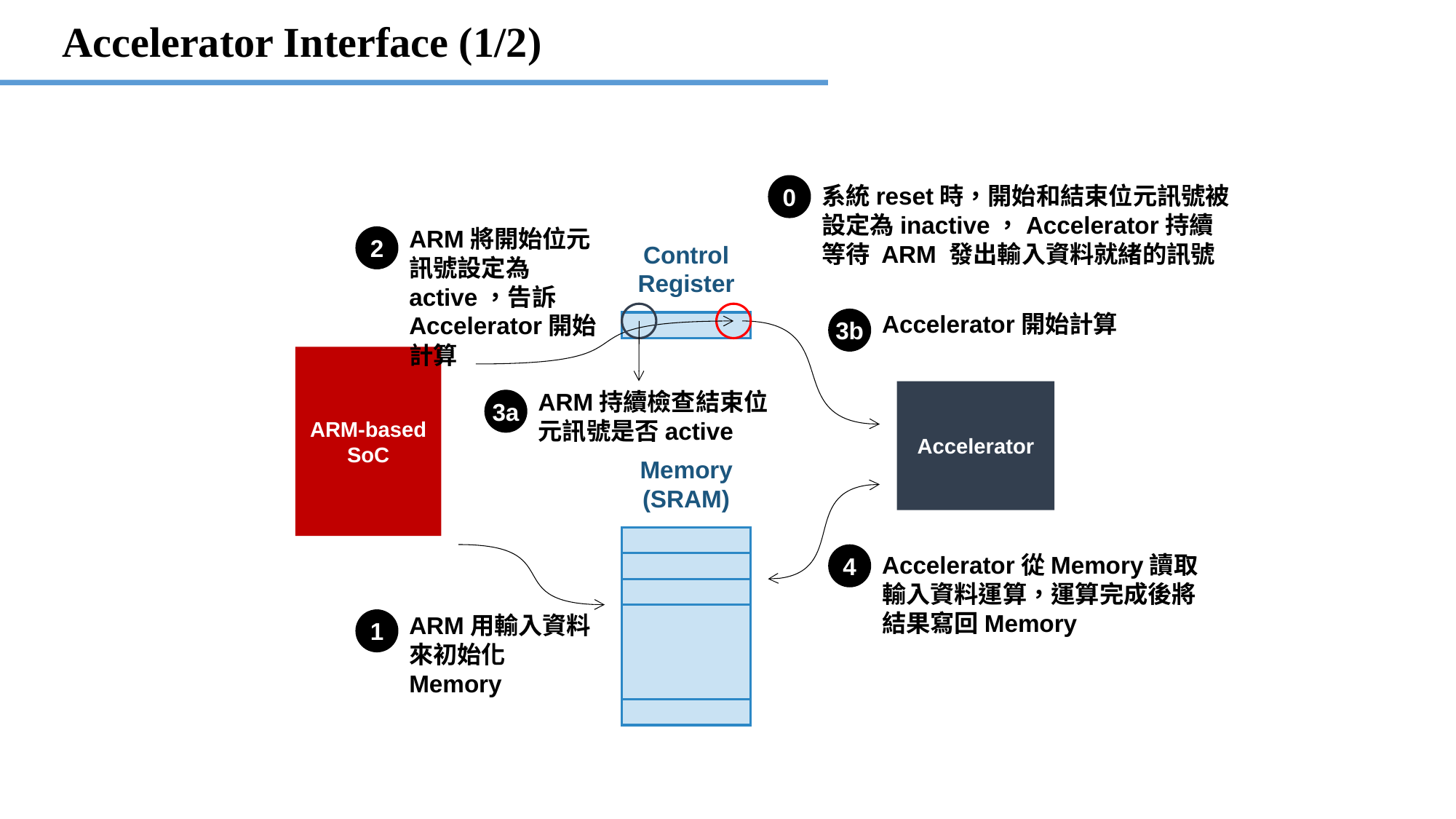

Accelerator Interface (1/2)

0
系統reset時，開始和結束位元訊號被設定為inactive，Accelerator持續等待 ARM 發出輸入資料就緒的訊號
ARM將開始位元訊號設定為active，告訴Accelerator開始計算
2
Control Register

Accelerator開始計算
3b

ARM-based
SoC
Accelerator
ARM持續檢查結束位元訊號是否active
3a
Memory (SRAM)

4
Accelerator從Memory讀取輸入資料運算，運算完成後將結果寫回Memory

ARM用輸入資料來初始化Memory
1